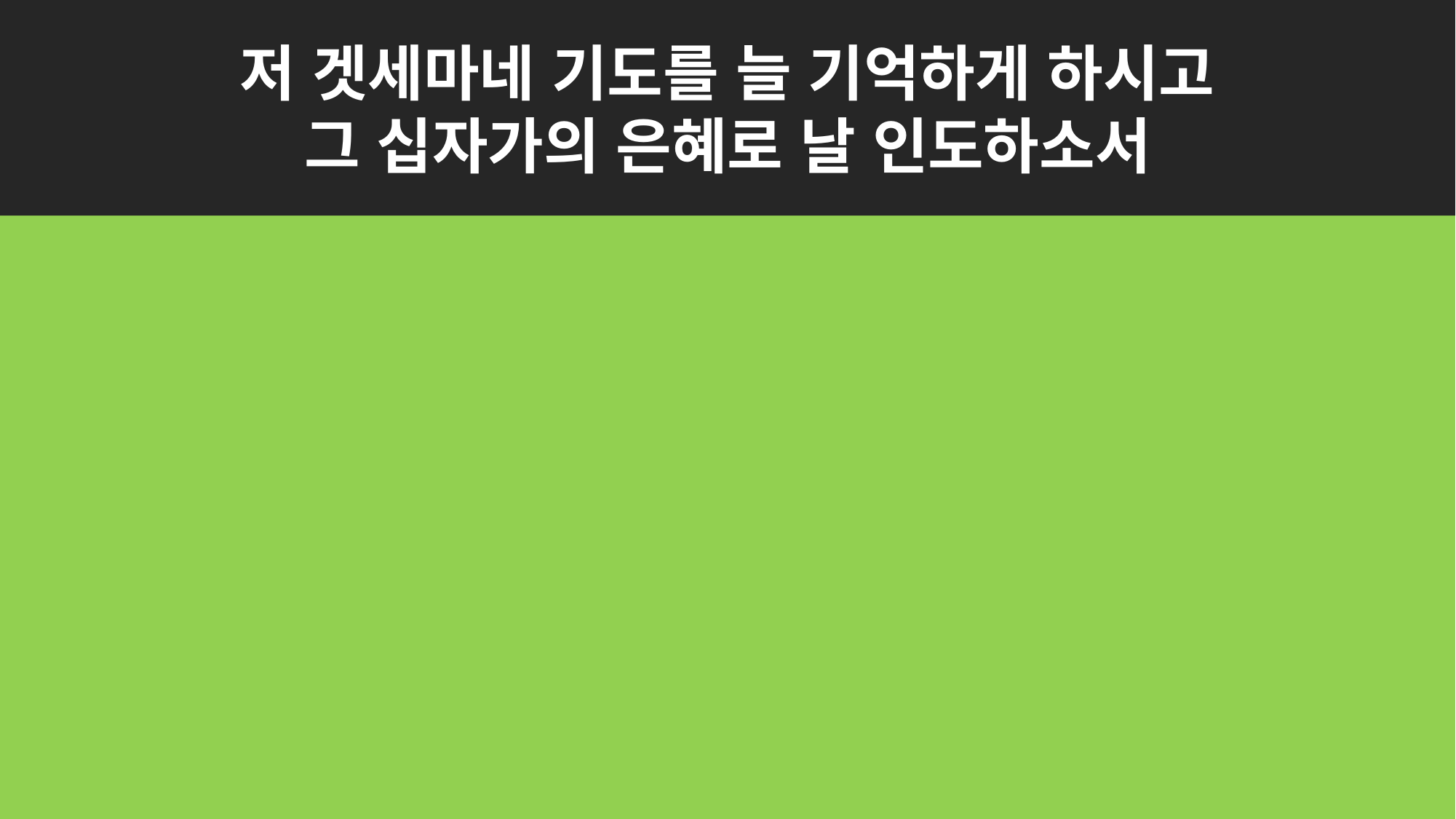

저 겟세마네 기도를 늘 기억하게 하시고
그 십자가의 은혜로 날 인도하소서